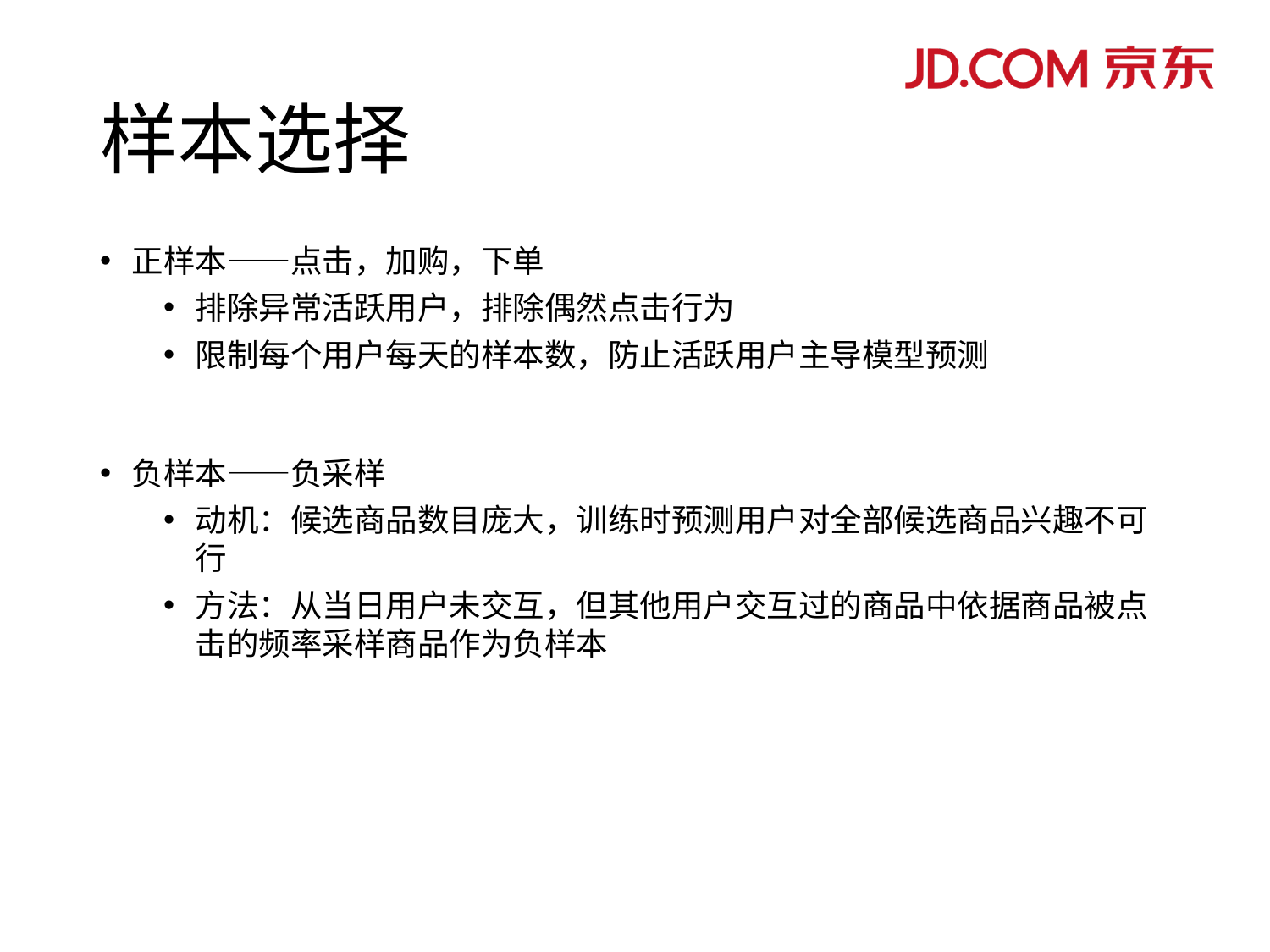

# 样本选择
正样本——点击，加购，下单
排除异常活跃用户，排除偶然点击行为
限制每个用户每天的样本数，防止活跃用户主导模型预测

负样本——负采样
动机：候选商品数目庞大，训练时预测用户对全部候选商品兴趣不可行
方法：从当日用户未交互，但其他用户交互过的商品中依据商品被点击的频率采样商品作为负样本